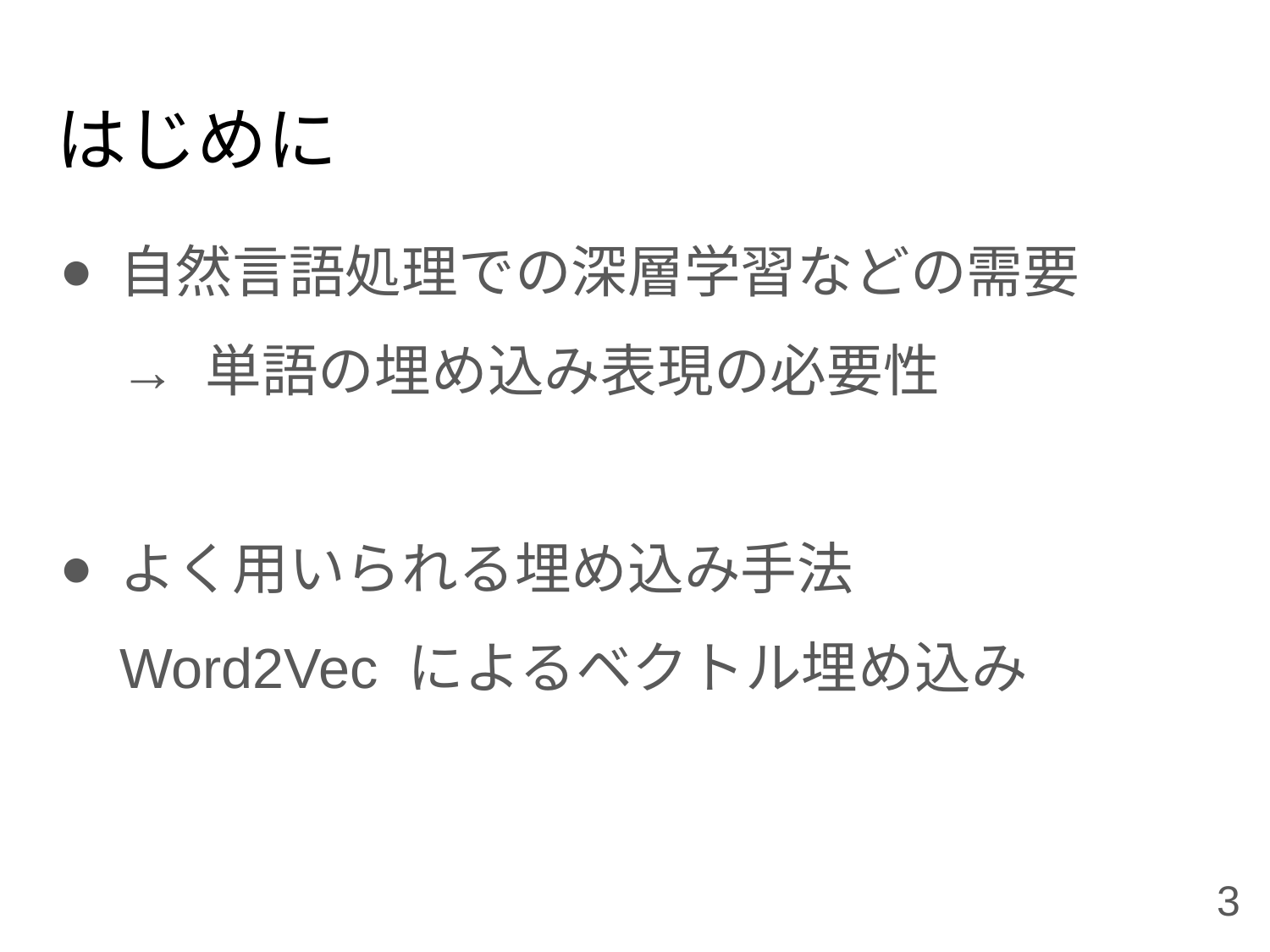

# はじめに
自然言語処理での深層学習などの需要
→ 単語の埋め込み表現の必要性

よく用いられる埋め込み手法
Word2Vec によるベクトル埋め込み
3